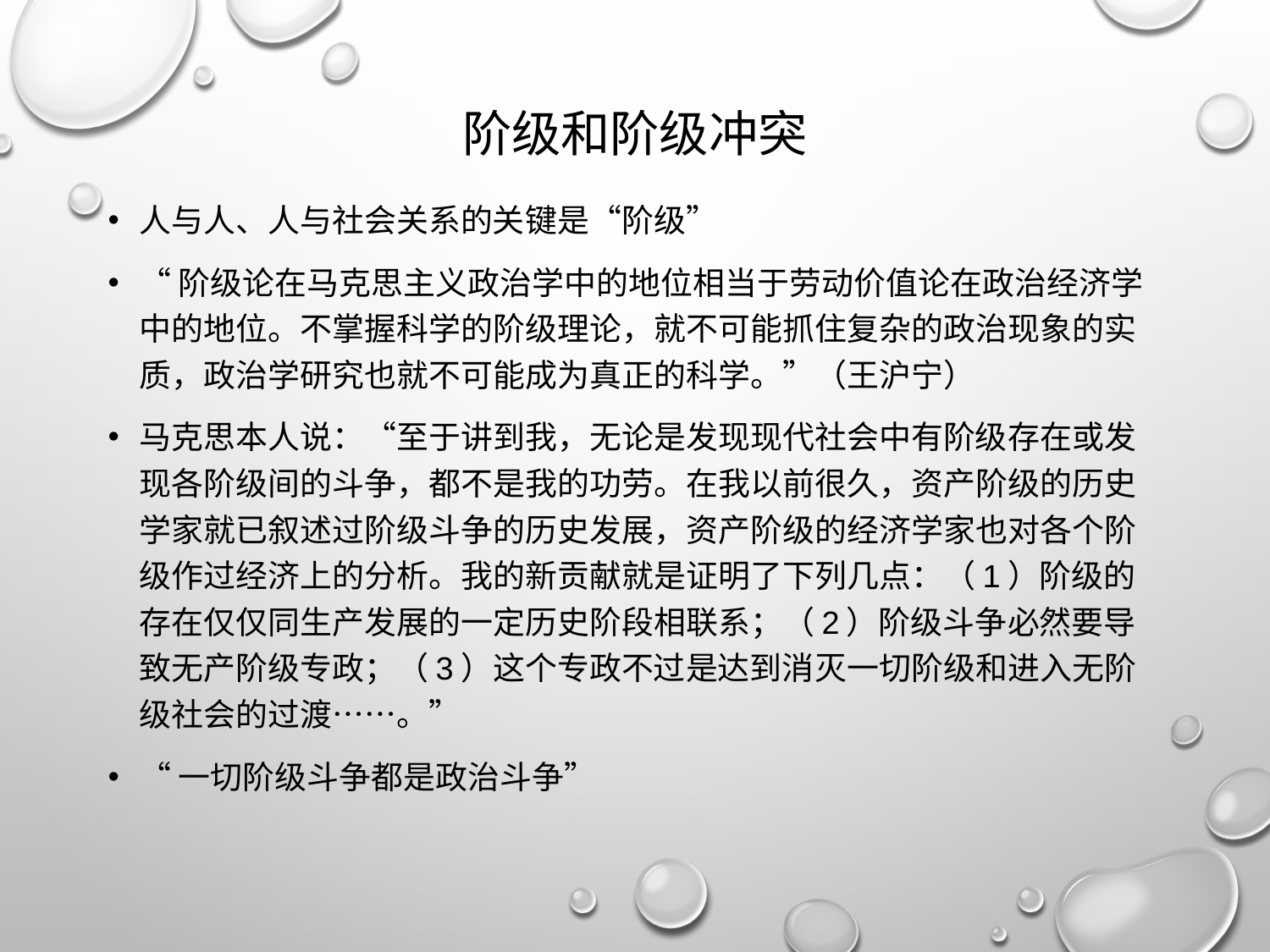

# 阶级和阶级冲突
人与人、人与社会关系的关键是“阶级”
“阶级论在马克思主义政治学中的地位相当于劳动价值论在政治经济学中的地位。不掌握科学的阶级理论，就不可能抓住复杂的政治现象的实质，政治学研究也就不可能成为真正的科学。”（王沪宁）
马克思本人说：“至于讲到我，无论是发现现代社会中有阶级存在或发现各阶级间的斗争，都不是我的功劳。在我以前很久，资产阶级的历史学家就已叙述过阶级斗争的历史发展，资产阶级的经济学家也对各个阶级作过经济上的分析。我的新贡献就是证明了下列几点：（1）阶级的存在仅仅同生产发展的一定历史阶段相联系；（2）阶级斗争必然要导致无产阶级专政；（3）这个专政不过是达到消灭一切阶级和进入无阶级社会的过渡……。”
“一切阶级斗争都是政治斗争”